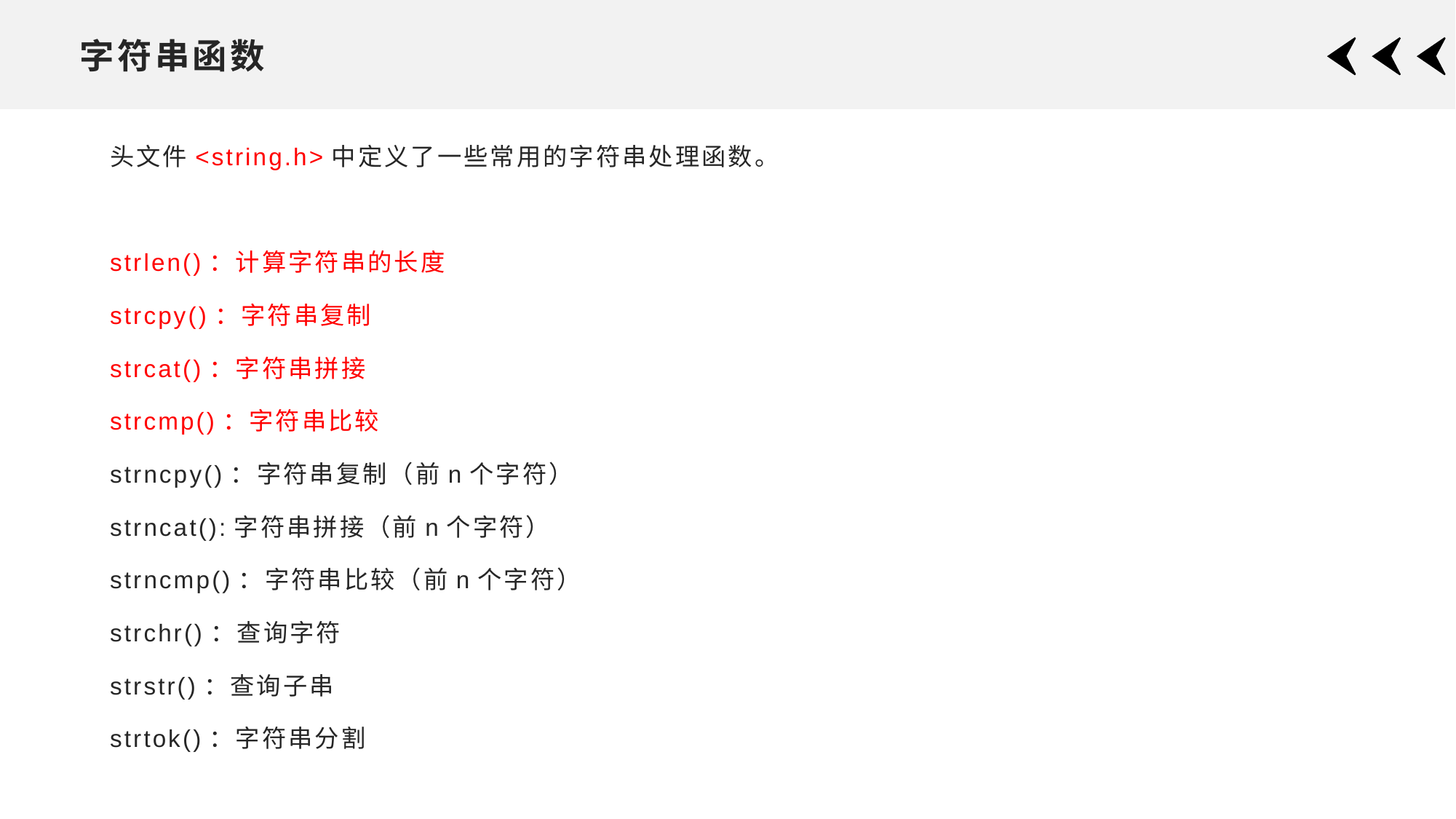

# 字符串函数
头文件<string.h>中定义了一些常用的字符串处理函数。

strlen()：计算字符串的长度
strcpy()：字符串复制
strcat()：字符串拼接
strcmp()：字符串比较
strncpy()：字符串复制（前n个字符）
strncat():字符串拼接（前n个字符）
strncmp()：字符串比较（前n个字符）
strchr()：查询字符
strstr()：查询子串
strtok()：字符串分割